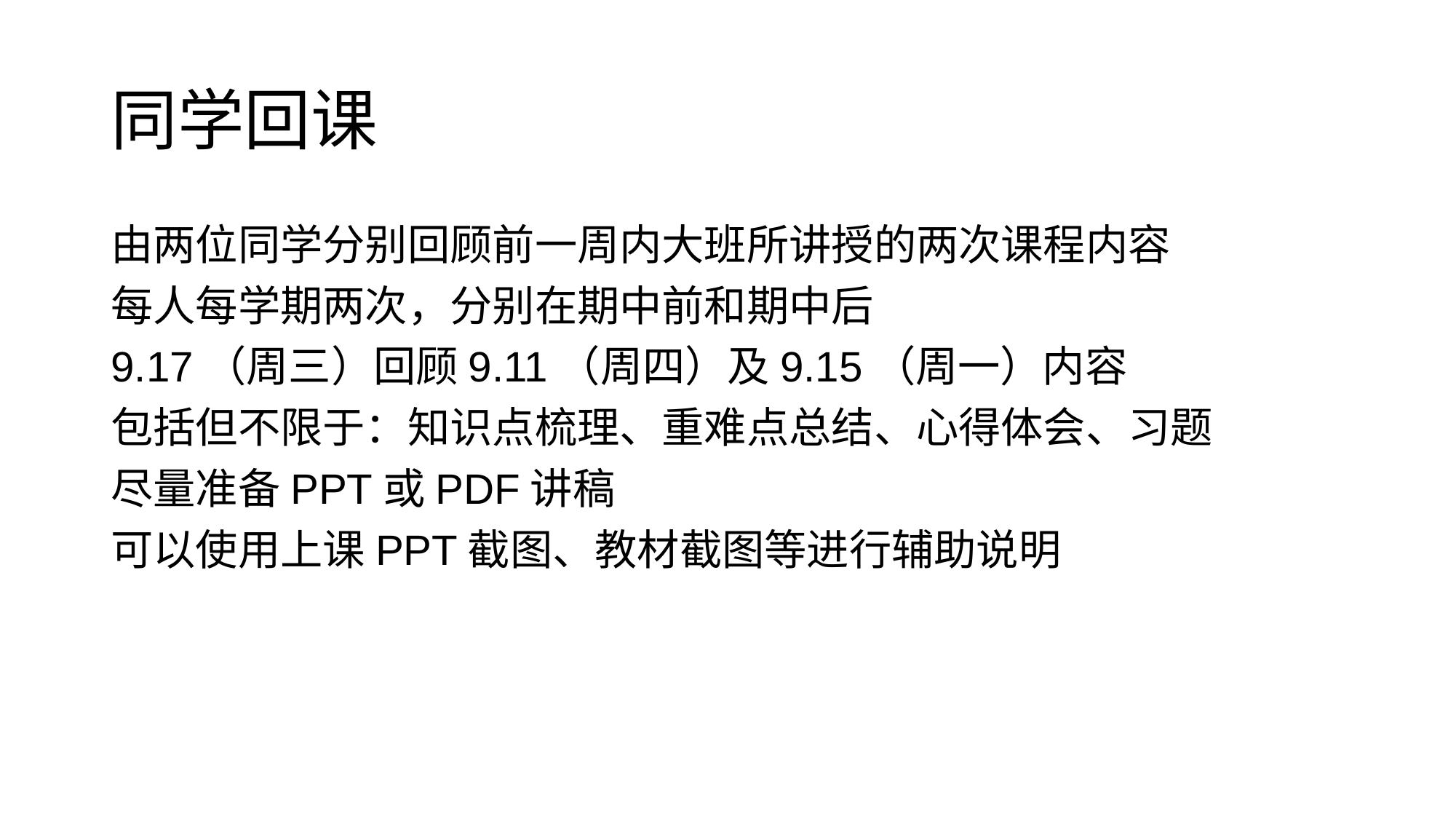

# 同学回课
由两位同学分别回顾前一周内大班所讲授的两次课程内容
每人每学期两次，分别在期中前和期中后
9.17（周三）回顾9.11（周四）及9.15（周一）内容
包括但不限于：知识点梳理、重难点总结、心得体会、习题
尽量准备PPT或PDF讲稿
可以使用上课PPT截图、教材截图等进行辅助说明